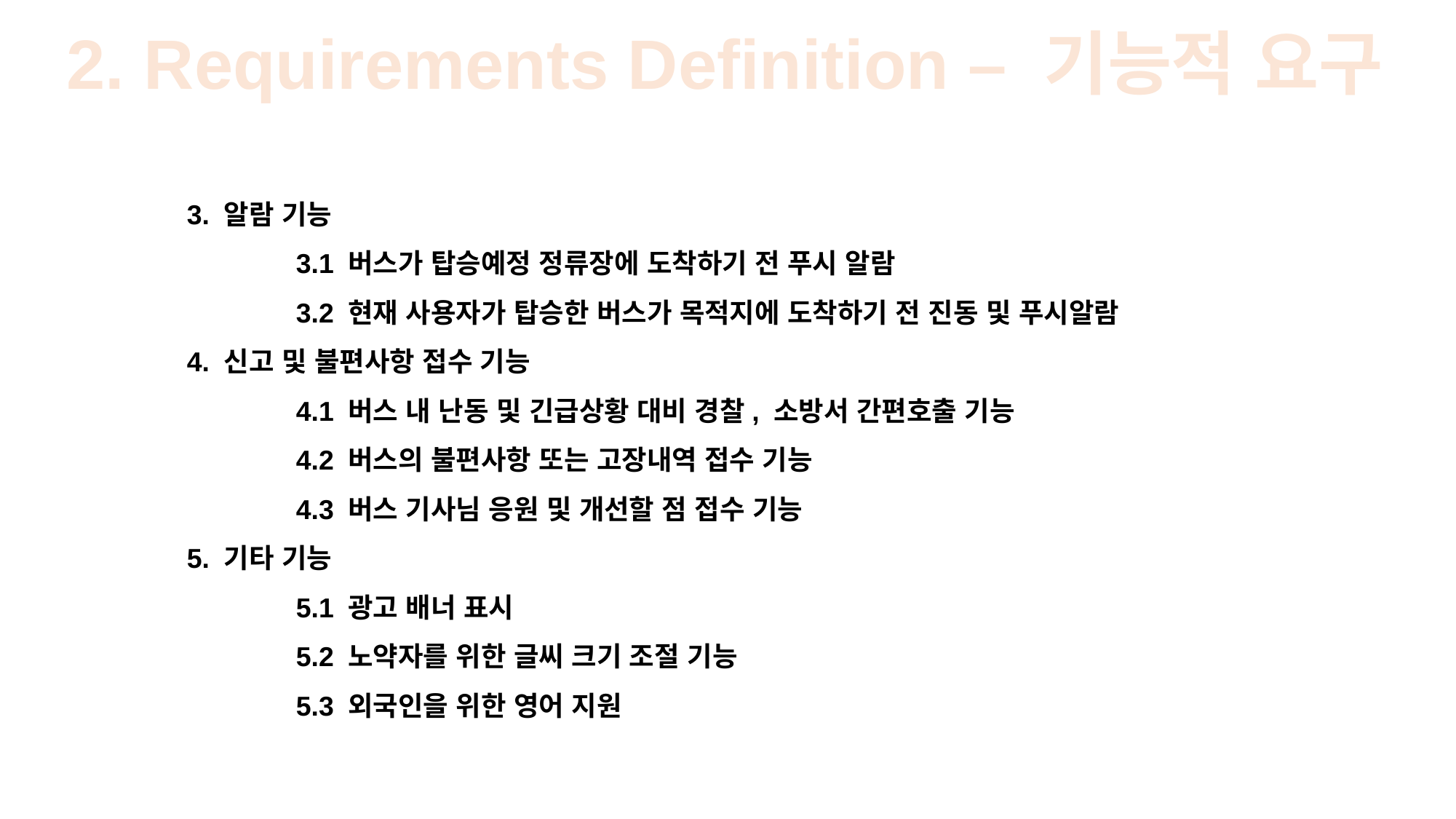

2. Requirements Definition – 기능적 요구
3. 알람 기능
	3.1 버스가 탑승예정 정류장에 도착하기 전 푸시 알람
	3.2 현재 사용자가 탑승한 버스가 목적지에 도착하기 전 진동 및 푸시알람
4. 신고 및 불편사항 접수 기능
	4.1 버스 내 난동 및 긴급상황 대비 경찰, 소방서 간편호출 기능
	4.2 버스의 불편사항 또는 고장내역 접수 기능
	4.3 버스 기사님 응원 및 개선할 점 접수 기능
5. 기타 기능
	5.1 광고 배너 표시
	5.2 노약자를 위한 글씨 크기 조절 기능
	5.3 외국인을 위한 영어 지원